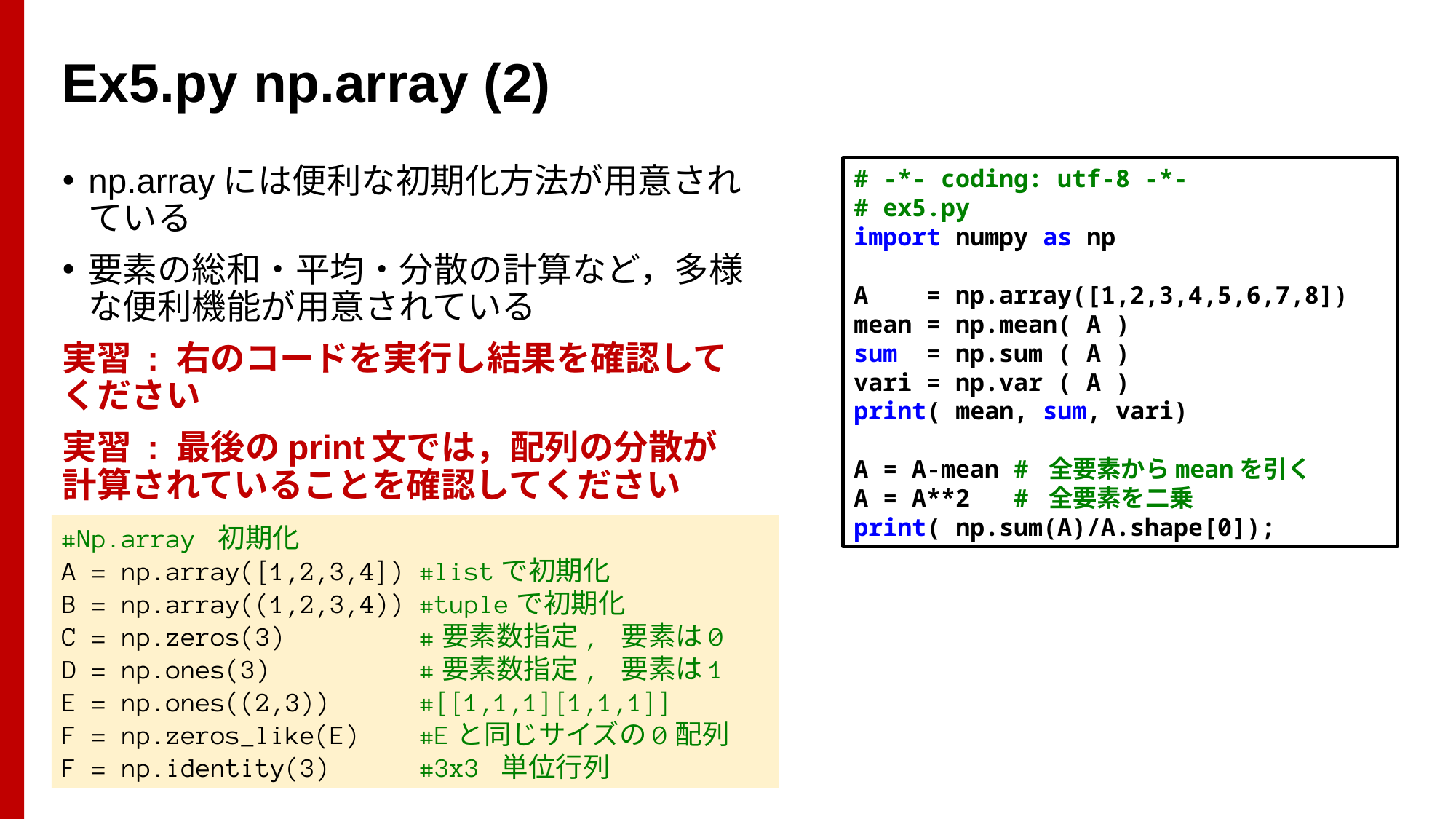

# Ex5.py np.array (2)
np.arrayには便利な初期化方法が用意されている
要素の総和・平均・分散の計算など，多様な便利機能が用意されている
実習 : 右のコードを実行し結果を確認してください
実習 : 最後のprint文では，配列の分散が計算されていることを確認してください
# -*- coding: utf-8 -*-
# ex5.py
import numpy as np

A    = np.array([1,2,3,4,5,6,7,8])
mean = np.mean( A )
sum  = np.sum ( A )
vari = np.var ( A )
print( mean, sum, vari)

A = A-mean # 全要素からmeanを引く
A = A**2   # 全要素を二乗
print( np.sum(A)/A.shape[0]);
#Np.array 初期化
A = np.array([1,2,3,4]) #listで初期化
B = np.array((1,2,3,4)) #tupleで初期化
C = np.zeros(3)         #要素数指定, 要素は0
D = np.ones(3)          #要素数指定, 要素は1
E = np.ones((2,3))      #[[1,1,1][1,1,1]]
F = np.zeros_like(E)    #Eと同じサイズの0配列
F = np.identity(3)      #3x3 単位行列